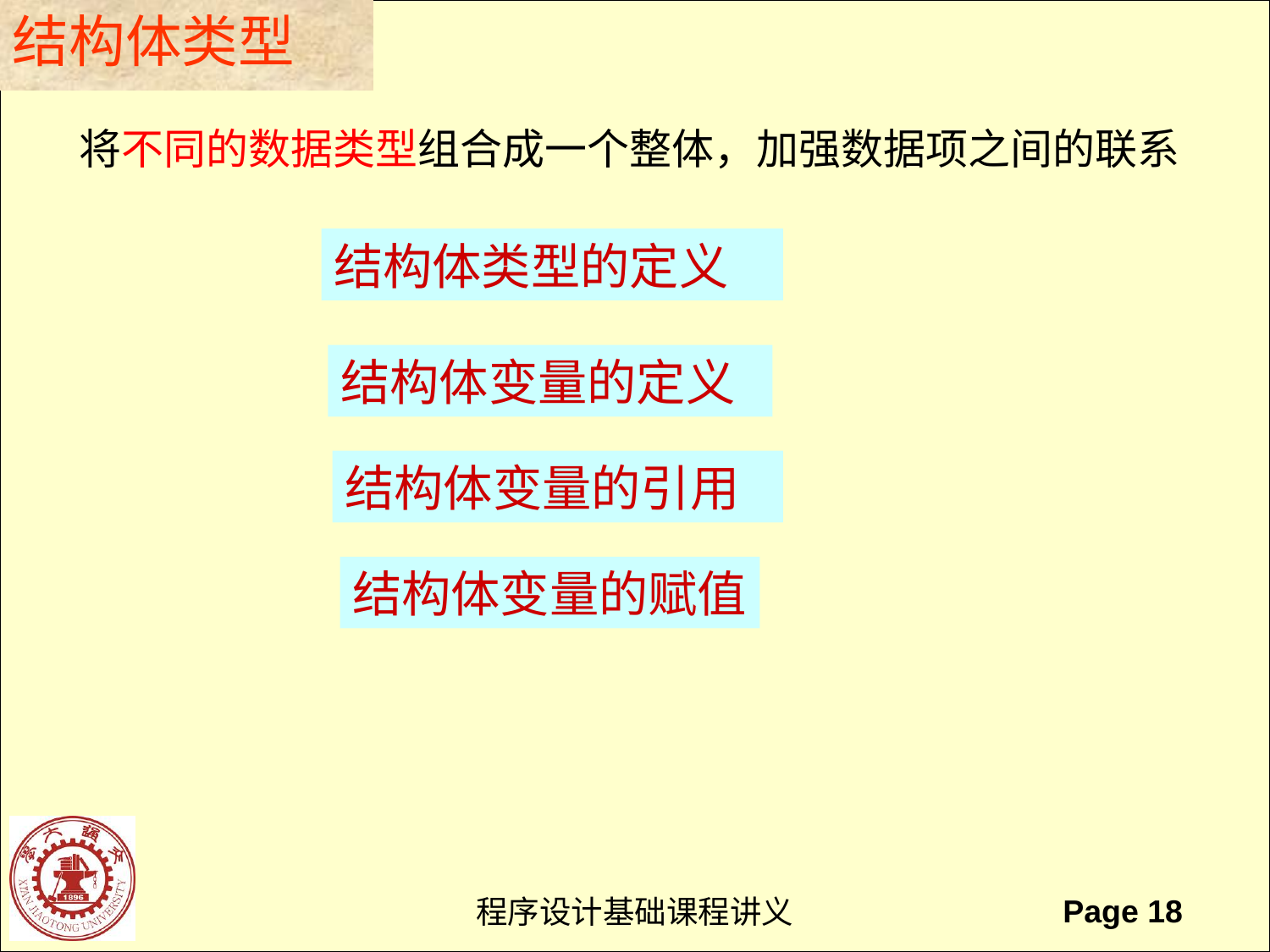

结构体类型
将不同的数据类型组合成一个整体，加强数据项之间的联系
结构体类型的定义
结构体变量的定义
结构体变量的引用
结构体变量的赋值